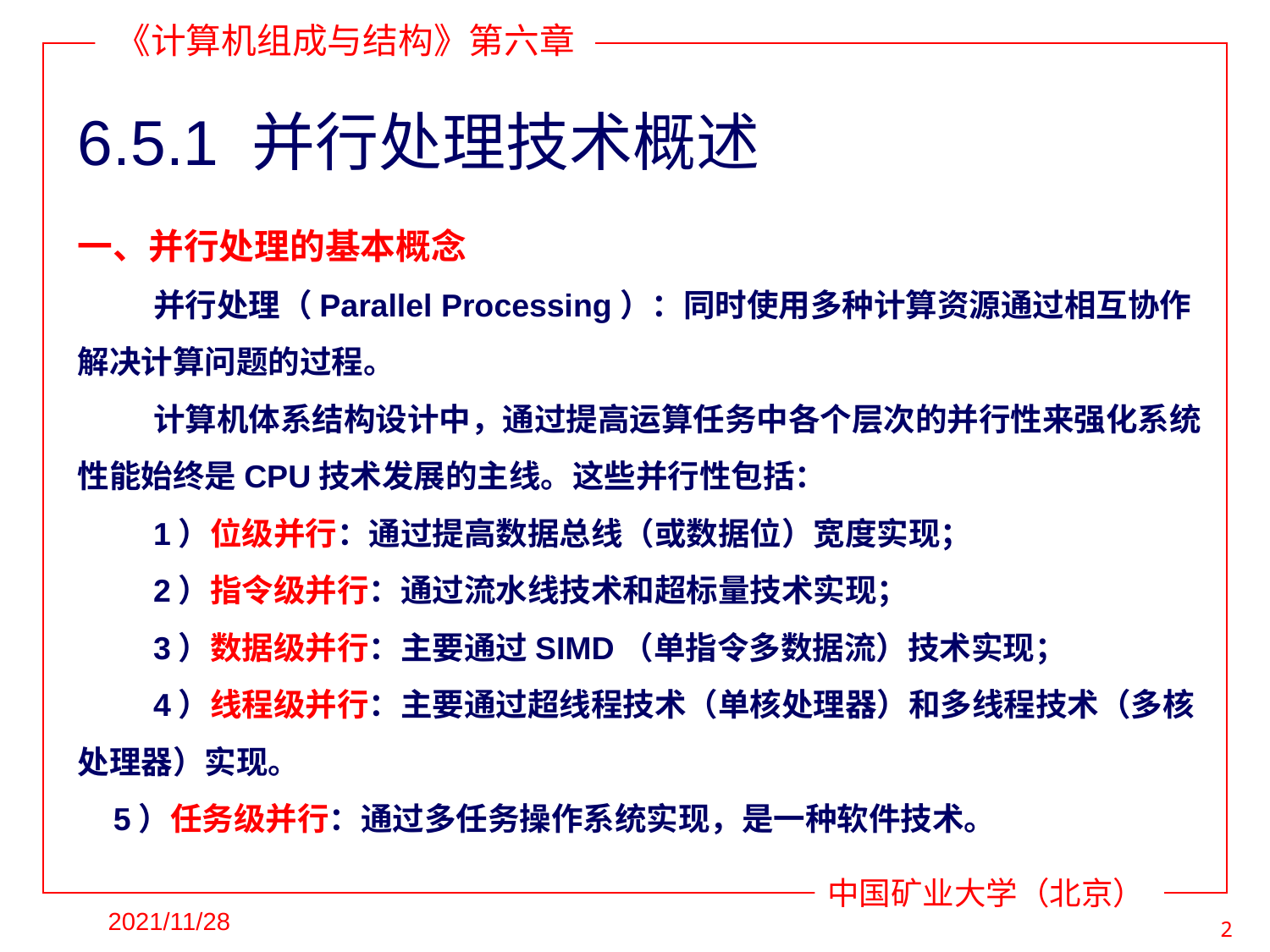

# 6.5.1 并行处理技术概述
一、并行处理的基本概念
并行处理（Parallel Processing）：同时使用多种计算资源通过相互协作解决计算问题的过程。
计算机体系结构设计中，通过提高运算任务中各个层次的并行性来强化系统性能始终是CPU技术发展的主线。这些并行性包括：
1）位级并行：通过提高数据总线（或数据位）宽度实现；
2）指令级并行：通过流水线技术和超标量技术实现；
3）数据级并行：主要通过SIMD（单指令多数据流）技术实现；
4）线程级并行：主要通过超线程技术（单核处理器）和多线程技术（多核处理器）实现。
    5）任务级并行：通过多任务操作系统实现，是一种软件技术。
2021/11/28